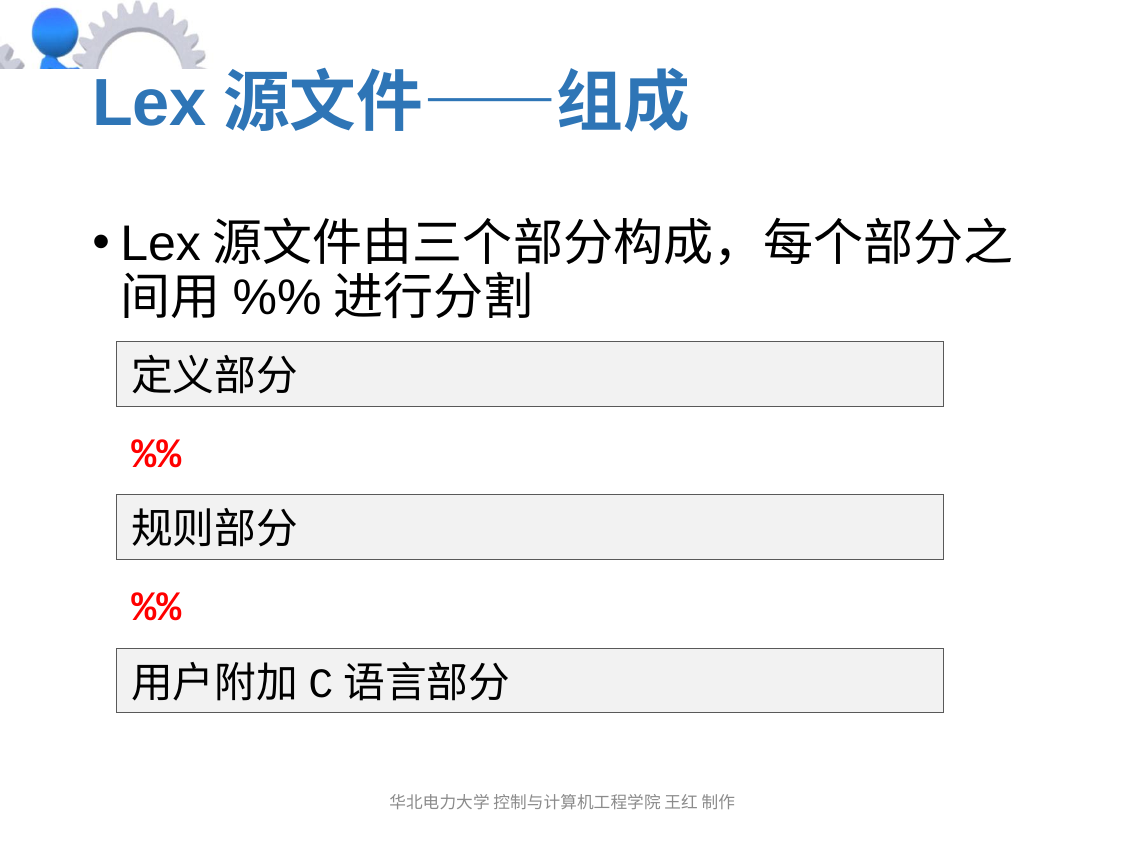

# Lex源文件——组成
Lex源文件由三个部分构成，每个部分之间用%%进行分割
定义部分
%%
规则部分
%%
用户附加C语言部分
华北电力大学 控制与计算机工程学院 王红 制作